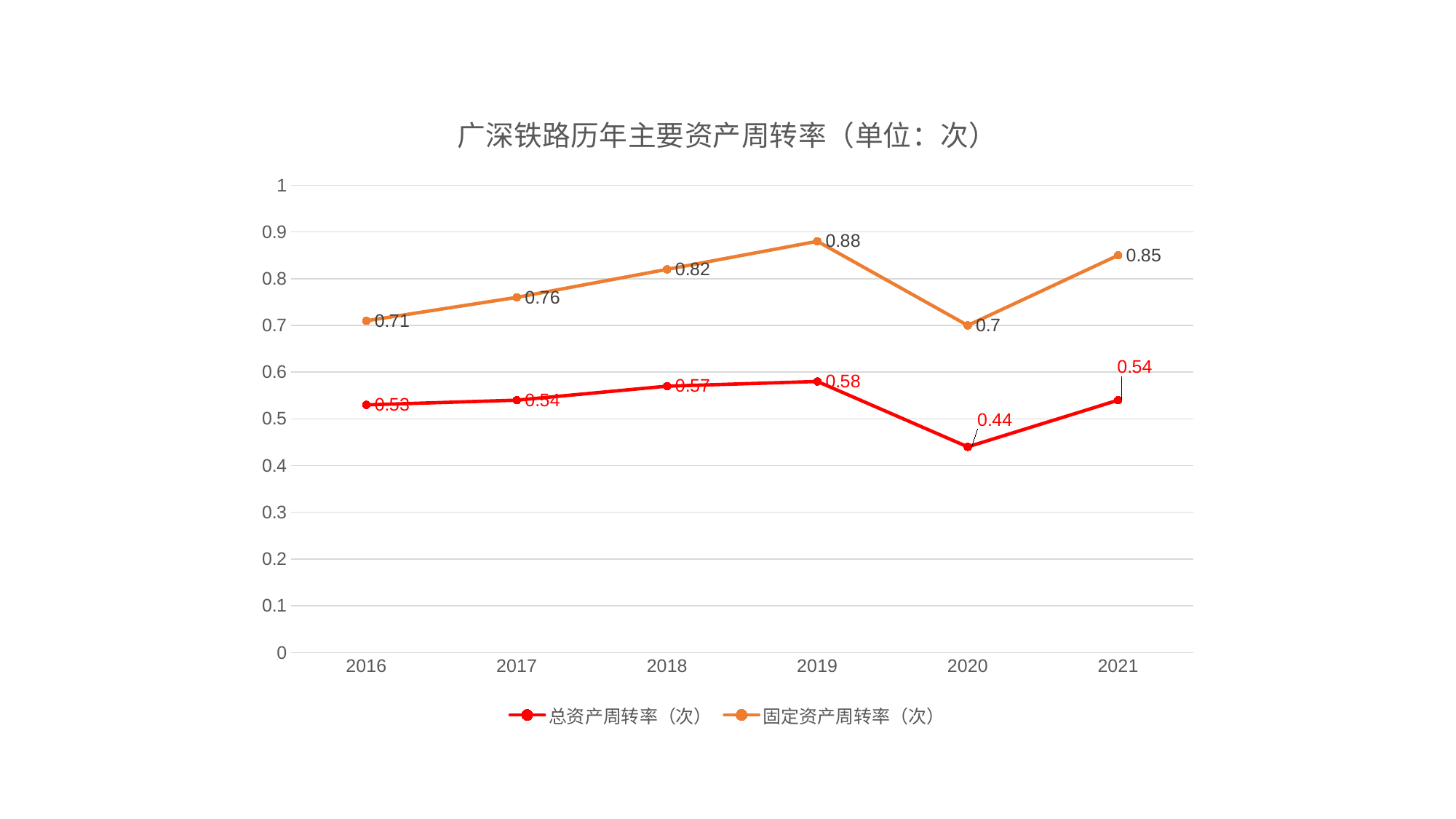

### Chart: 广深铁路历年主要资产周转率（单位：次）

| Category | 总资产周转率（次） | 固定资产周转率（次） |
|---|---|---|
| 2016 | 0.53 | 0.71 |
| 2017 | 0.54 | 0.76 |
| 2018 | 0.57 | 0.82 |
| 2019 | 0.58 | 0.88 |
| 2020 | 0.44 | 0.7 |
| 2021 | 0.54 | 0.85 |